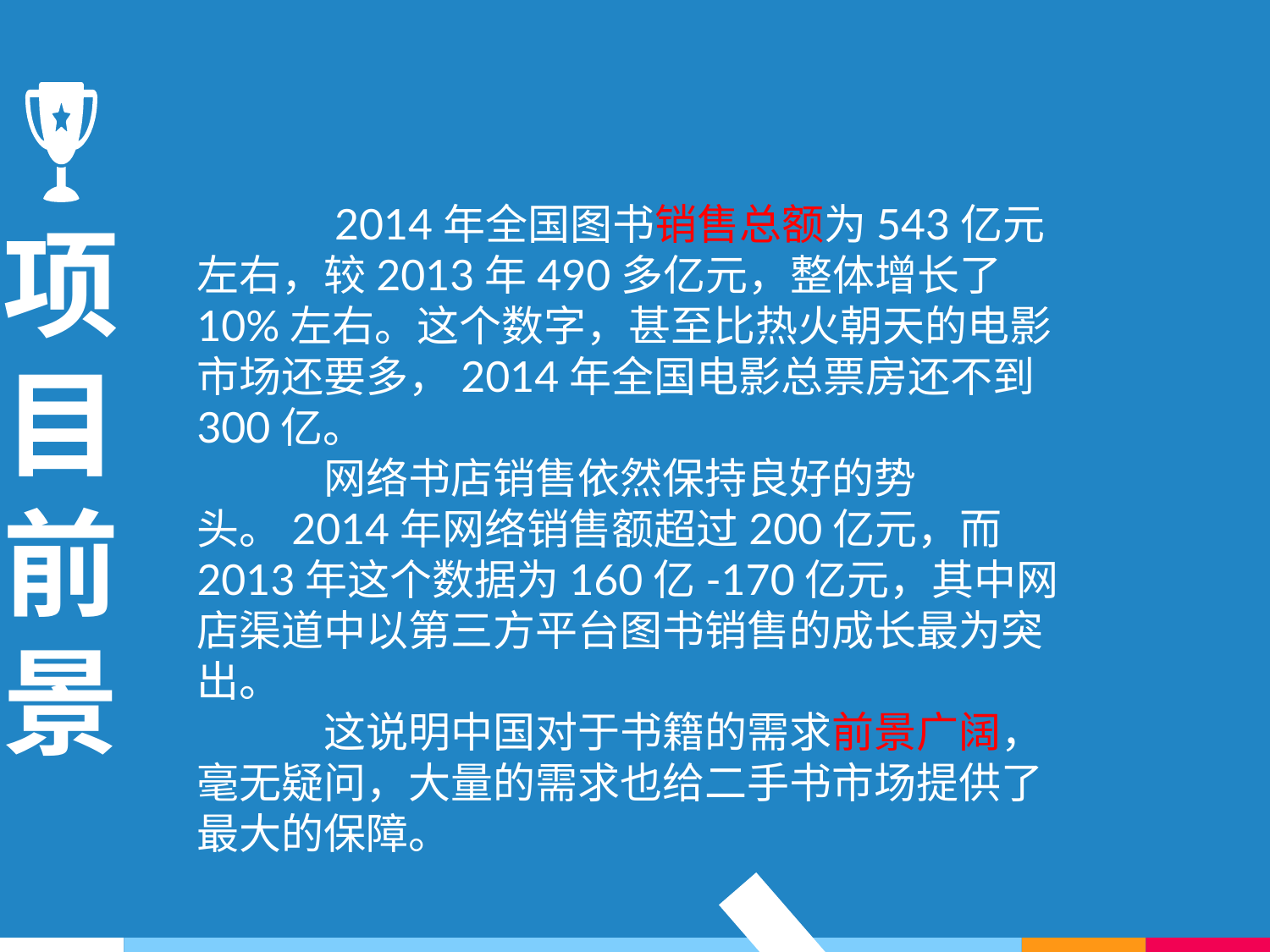

2014年全国图书销售总额为543亿元左右，较2013年490多亿元，整体增长了10%左右。这个数字，甚至比热火朝天的电影市场还要多，2014年全国电影总票房还不到300亿。
	网络书店销售依然保持良好的势头。2014年网络销售额超过200亿元，而2013年这个数据为160亿-170亿元，其中网店渠道中以第三方平台图书销售的成长最为突出。
	这说明中国对于书籍的需求前景广阔，毫无疑问，大量的需求也给二手书市场提供了最大的保障。
项
目
前
景